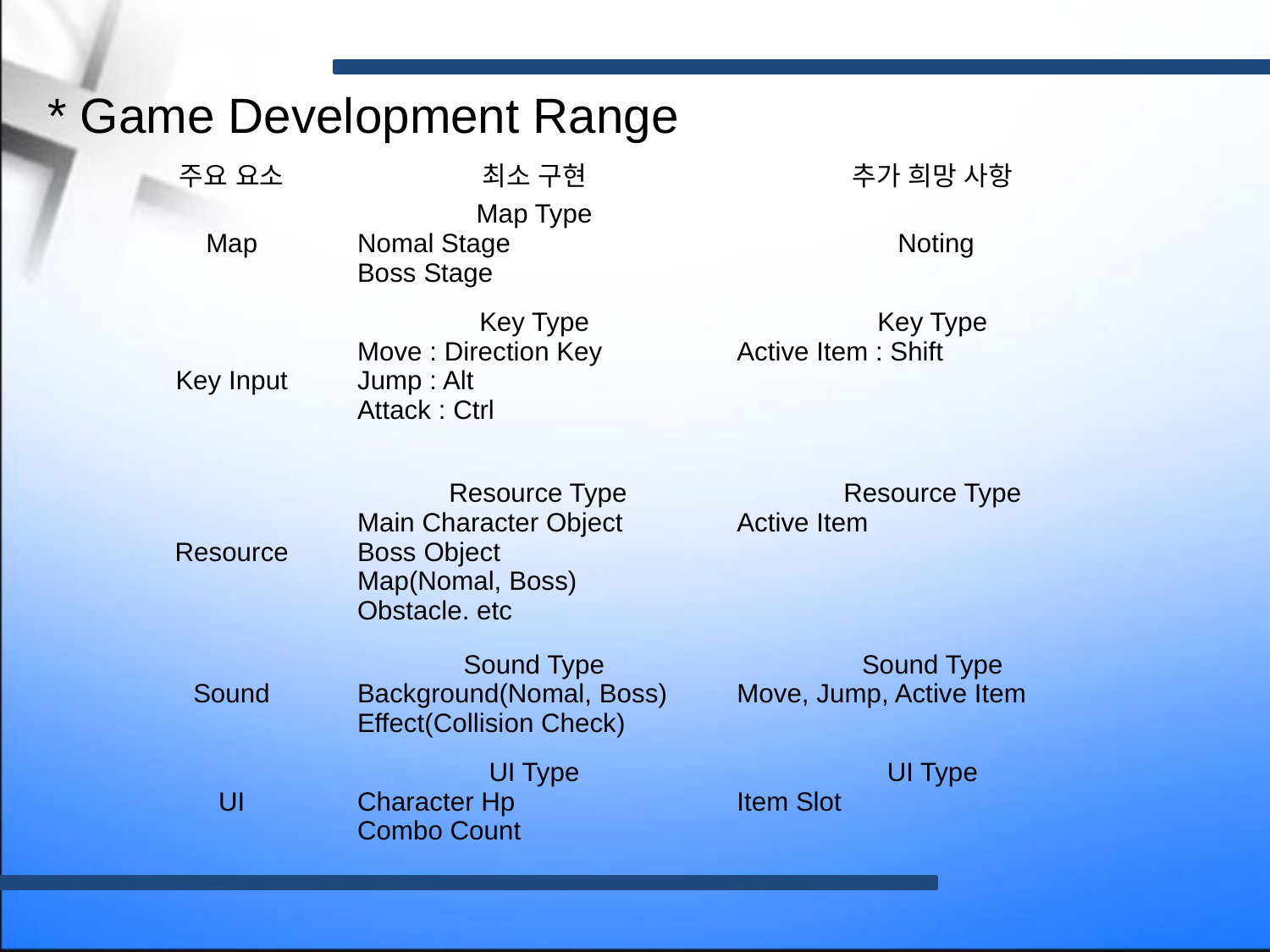

* Game Development Range

| 주요 요소 | 최소 구현 | 추가 희망 사항 |
| --- | --- | --- |
| Map | Map Type Nomal Stage Boss Stage | Noting |
| Key Input | Key Type Move : Direction Key Jump : Alt Attack : Ctrl | Key Type Active Item : Shift |
| Resource | Resource Type Main Character Object Boss Object Map(Nomal, Boss) Obstacle. etc | Resource Type Active Item |
| Sound | Sound Type Background(Nomal, Boss) Effect(Collision Check) | Sound Type Move, Jump, Active Item |
| UI | UI Type Character Hp Combo Count | UI Type Item Slot |